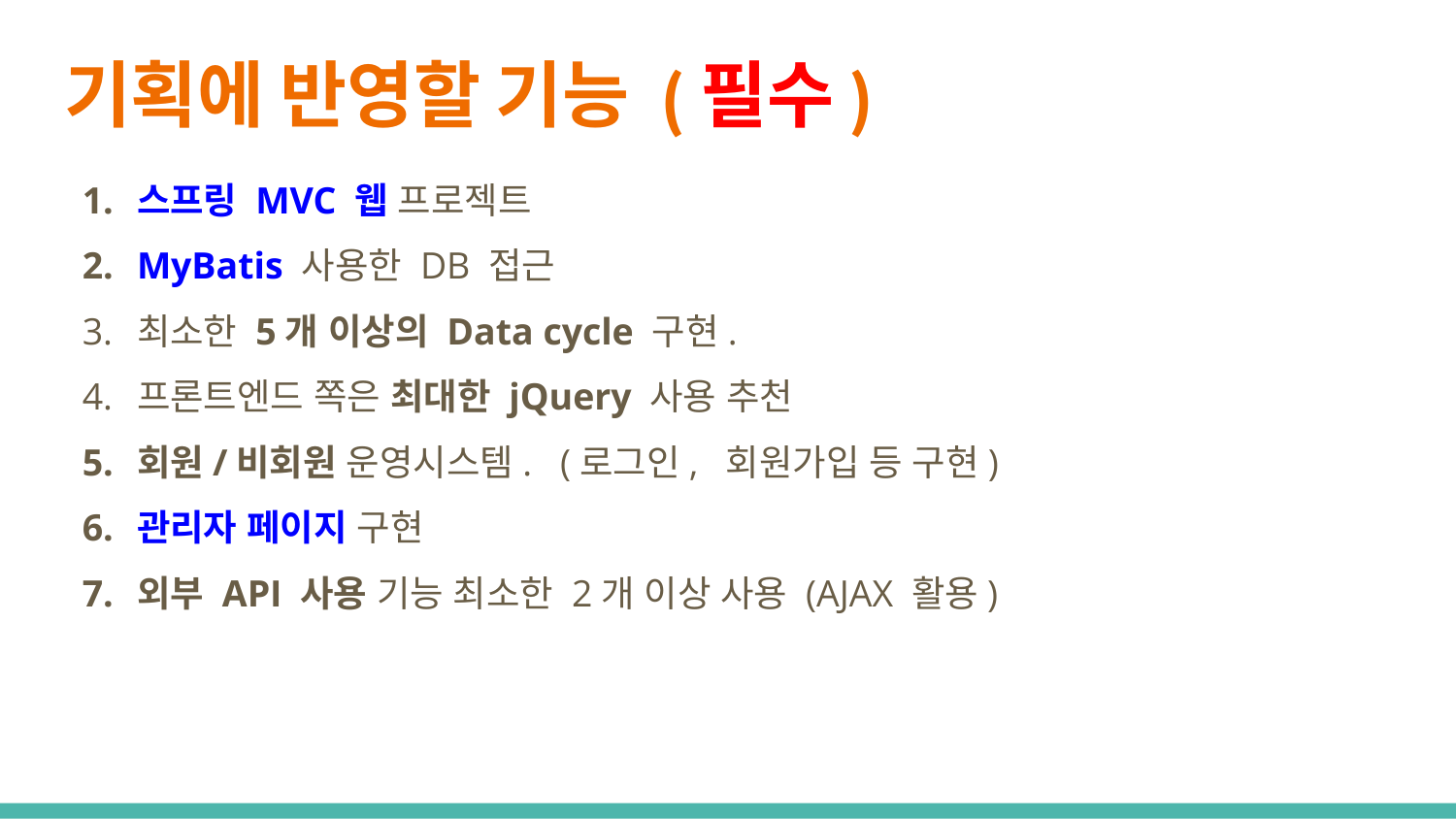

# 기획에 반영할 기능 (필수)
스프링 MVC 웹 프로젝트
MyBatis 사용한 DB 접근
최소한 5개 이상의 Data cycle 구현.
프론트엔드 쪽은 최대한 jQuery 사용 추천
회원/비회원 운영시스템.   (로그인,  회원가입 등 구현)
관리자 페이지 구현
외부 API 사용 기능 최소한 2개 이상 사용 (AJAX 활용)